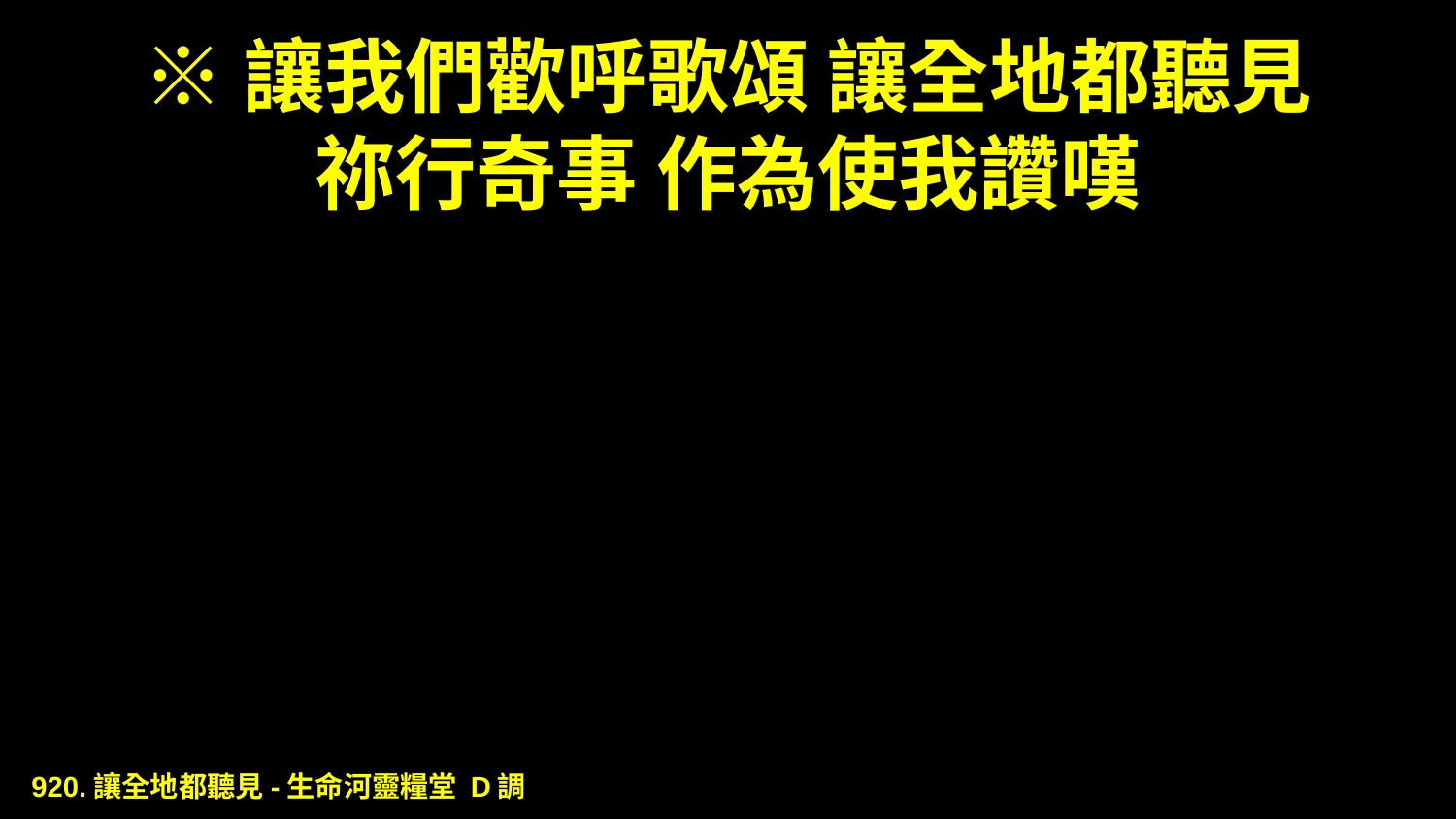

# ※讓我們歡呼歌頌 讓全地都聽見 祢行奇事 作為使我讚嘆
920.讓全地都聽見-生命河靈糧堂 D調